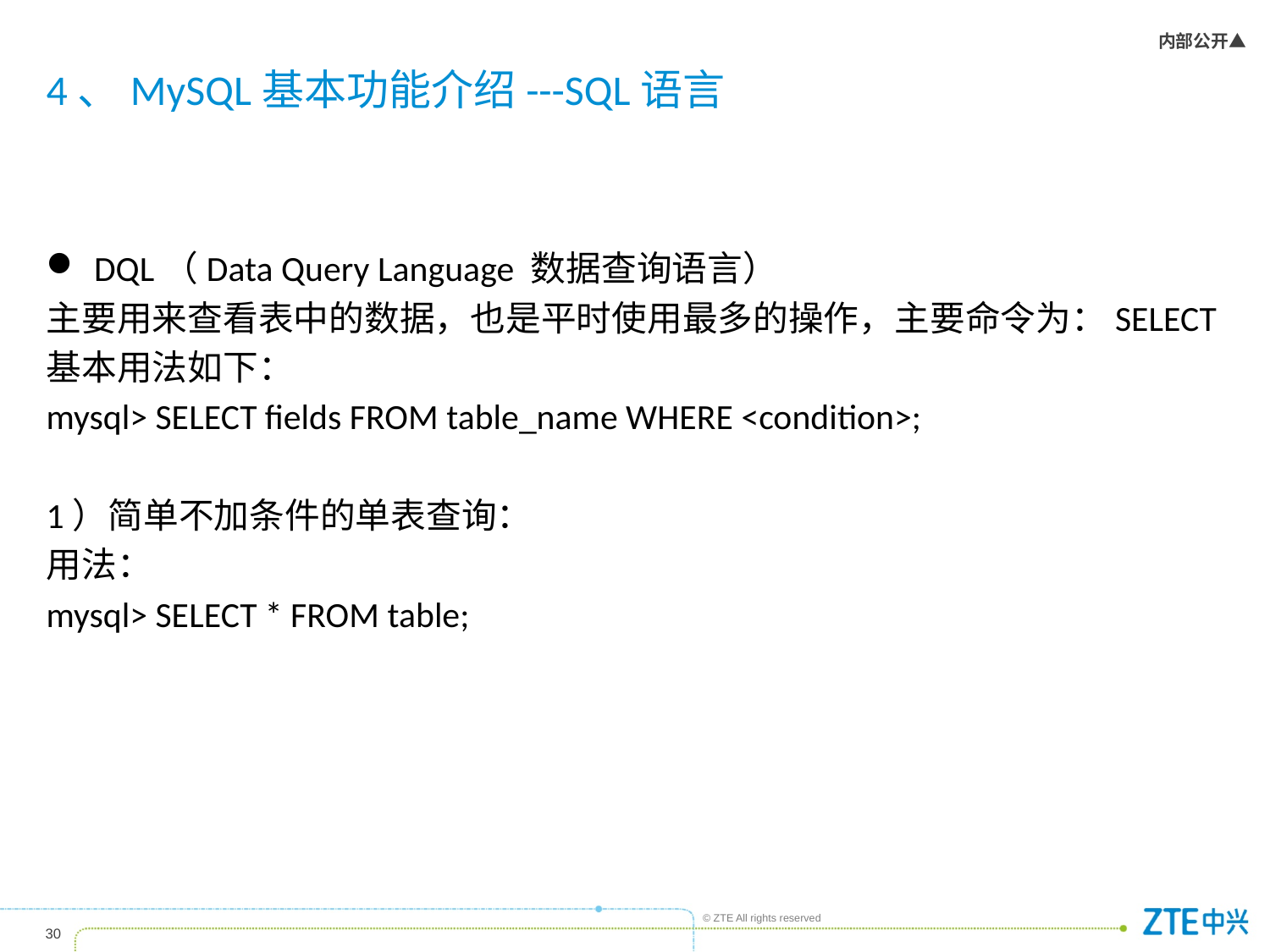

# 4、MySQL基本功能介绍---SQL语言
DQL（Data Query Language 数据查询语言）
主要用来查看表中的数据，也是平时使用最多的操作，主要命令为：SELECT
基本用法如下：
mysql> SELECT fields FROM table_name WHERE <condition>;

1）简单不加条件的单表查询：
用法：
mysql> SELECT * FROM table;